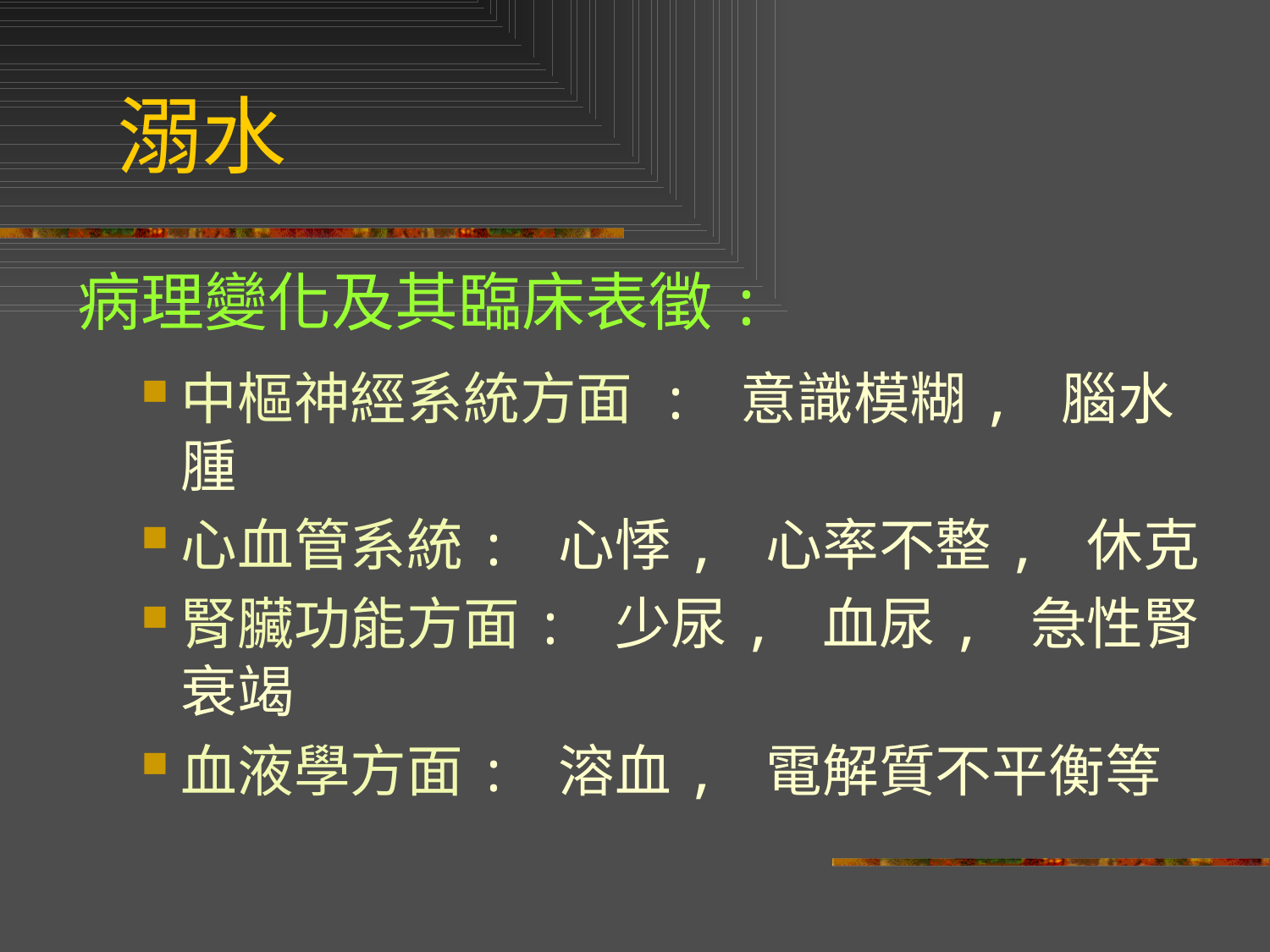

# 溺水
病理變化及其臨床表徵:
中樞神經系統方面 : 意識模糊, 腦水腫
心血管系統: 心悸, 心率不整, 休克
腎臟功能方面: 少尿, 血尿, 急性腎衰竭
血液學方面: 溶血, 電解質不平衡等